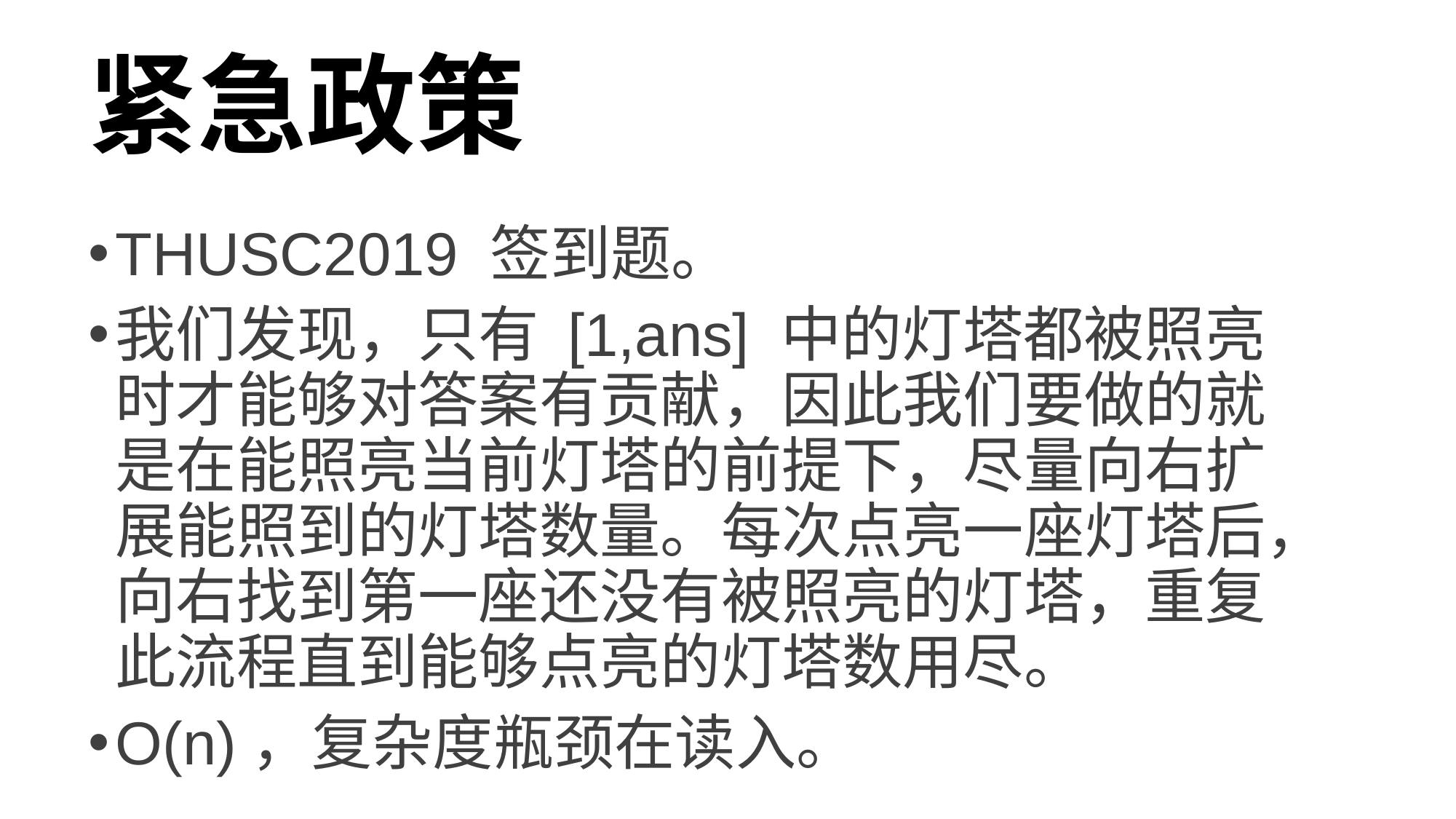

# 紧急政策
THUSC2019 签到题。
我们发现，只有 [1,ans] 中的灯塔都被照亮时才能够对答案有贡献，因此我们要做的就是在能照亮当前灯塔的前提下，尽量向右扩展能照到的灯塔数量。每次点亮一座灯塔后，向右找到第一座还没有被照亮的灯塔，重复此流程直到能够点亮的灯塔数用尽。
O(n)，复杂度瓶颈在读入。